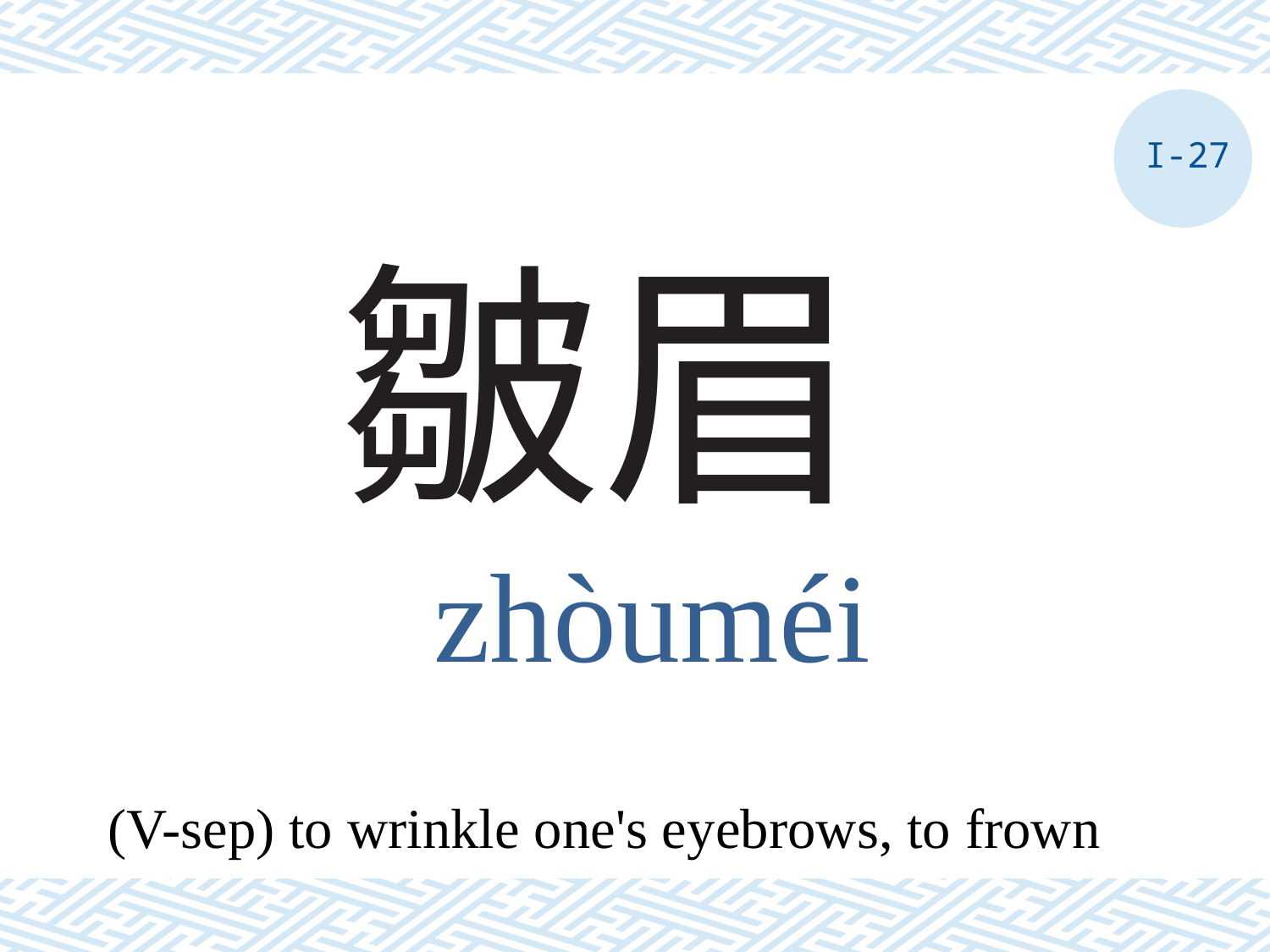

I-27

# 皺眉
zhòuméi
(V-sep) to wrinkle one's eyebrows, to frown